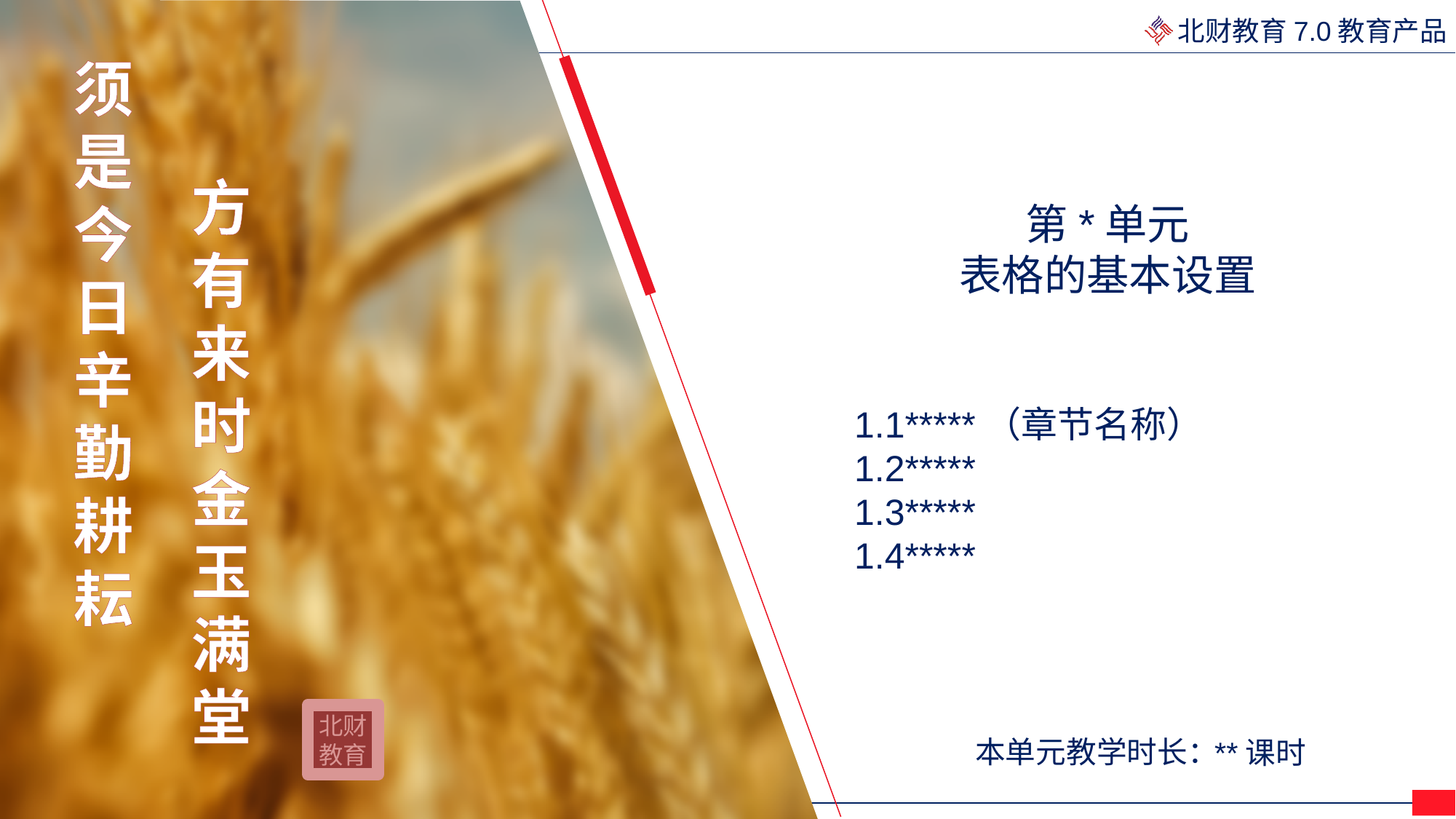

第*单元
表格的基本设置
1.1*****（章节名称）
1.2*****
1.3*****
1.4*****
**课时